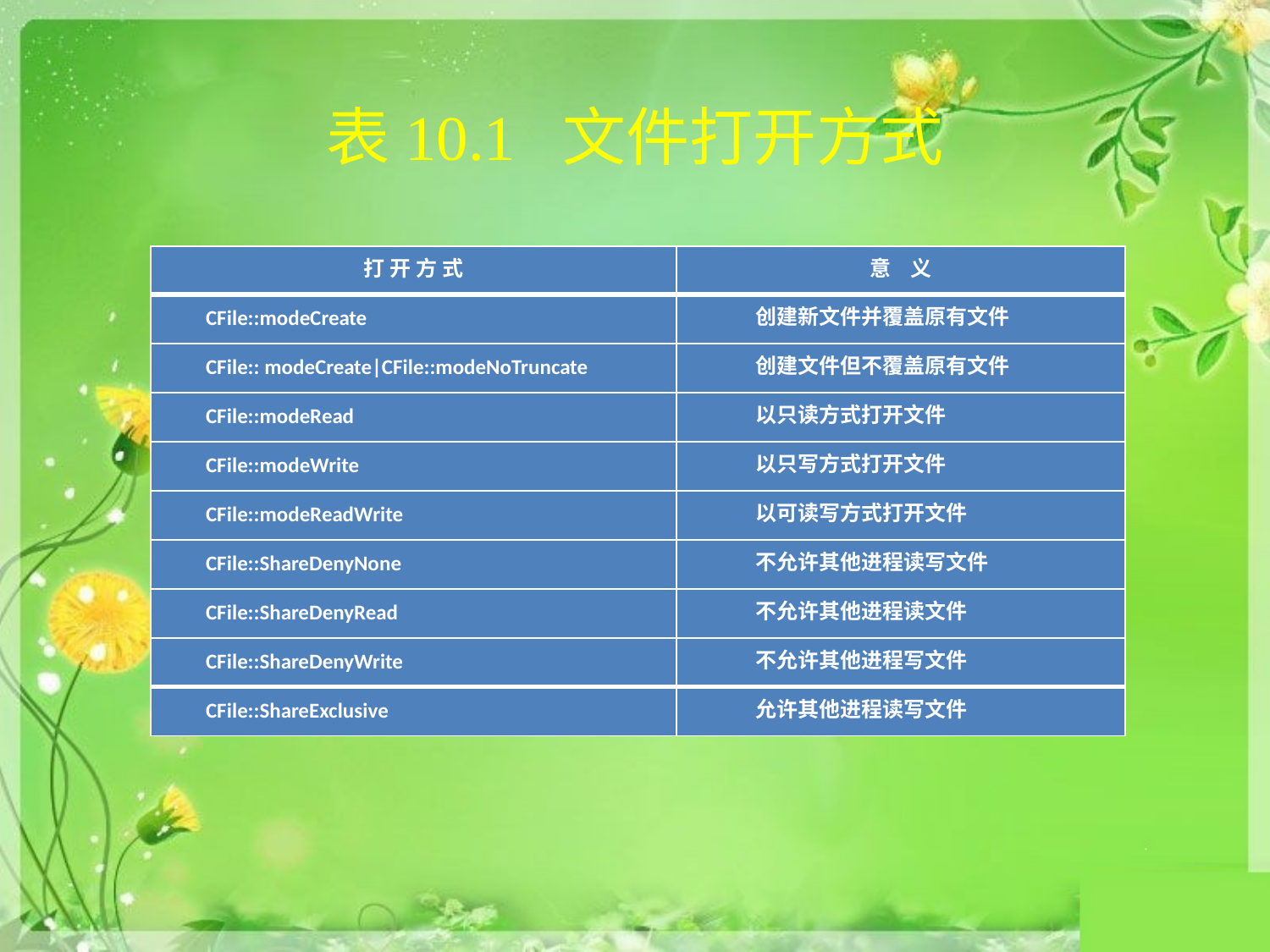

# 表10.1  文件打开方式
| 打 开 方 式 | 意 义 |
| --- | --- |
| CFile::modeCreate | 创建新文件并覆盖原有文件 |
| CFile:: modeCreate|CFile::modeNoTruncate | 创建文件但不覆盖原有文件 |
| CFile::modeRead | 以只读方式打开文件 |
| CFile::modeWrite | 以只写方式打开文件 |
| CFile::modeReadWrite | 以可读写方式打开文件 |
| CFile::ShareDenyNone | 不允许其他进程读写文件 |
| CFile::ShareDenyRead | 不允许其他进程读文件 |
| CFile::ShareDenyWrite | 不允许其他进程写文件 |
| CFile::ShareExclusive | 允许其他进程读写文件 |